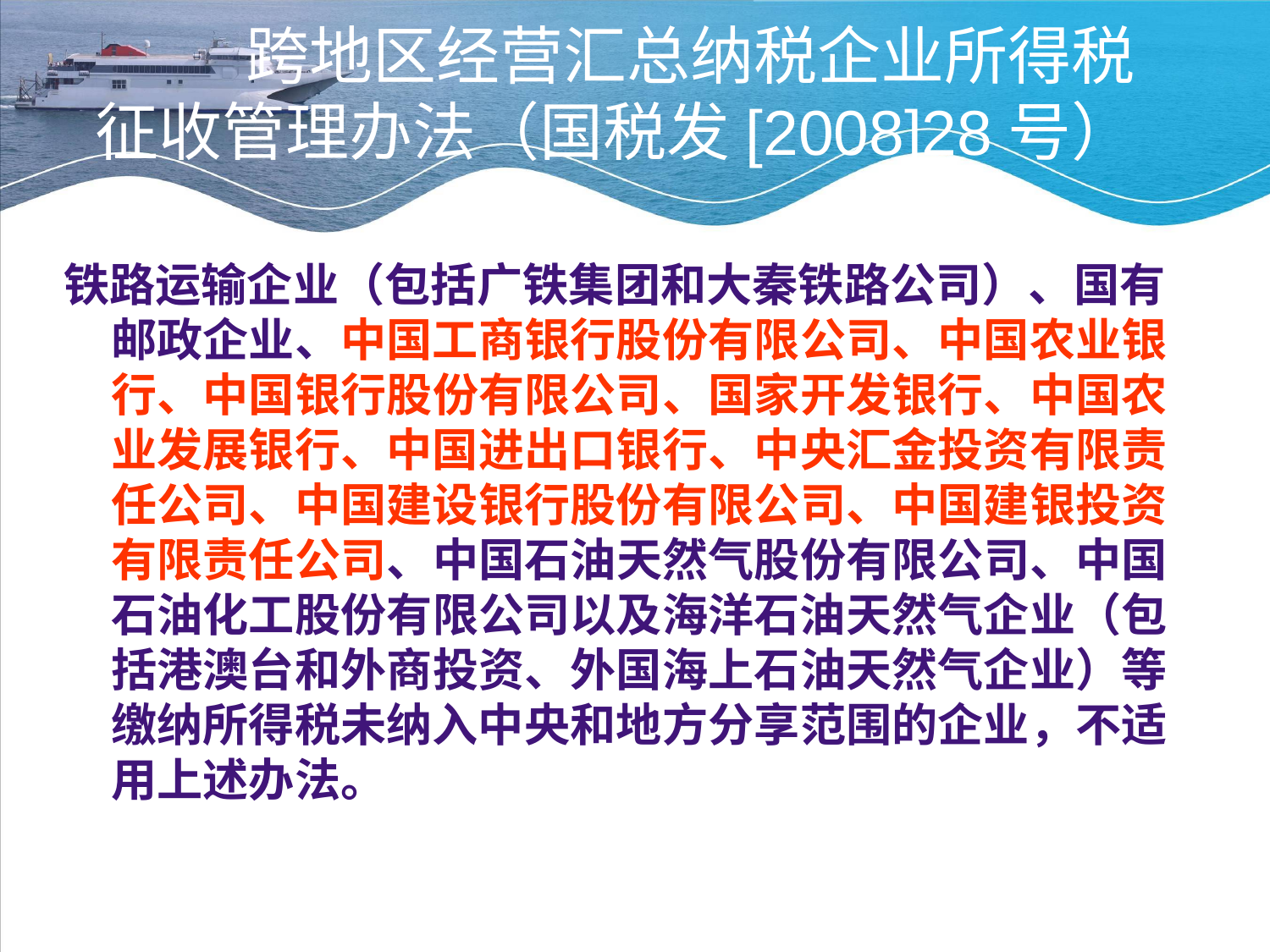

# 跨地区经营汇总纳税企业所得税 征收管理办法（国税发[2008]28号）
铁路运输企业（包括广铁集团和大秦铁路公司）、国有邮政企业、中国工商银行股份有限公司、中国农业银行、中国银行股份有限公司、国家开发银行、中国农业发展银行、中国进出口银行、中央汇金投资有限责任公司、中国建设银行股份有限公司、中国建银投资有限责任公司、中国石油天然气股份有限公司、中国石油化工股份有限公司以及海洋石油天然气企业（包括港澳台和外商投资、外国海上石油天然气企业）等缴纳所得税未纳入中央和地方分享范围的企业，不适用上述办法。